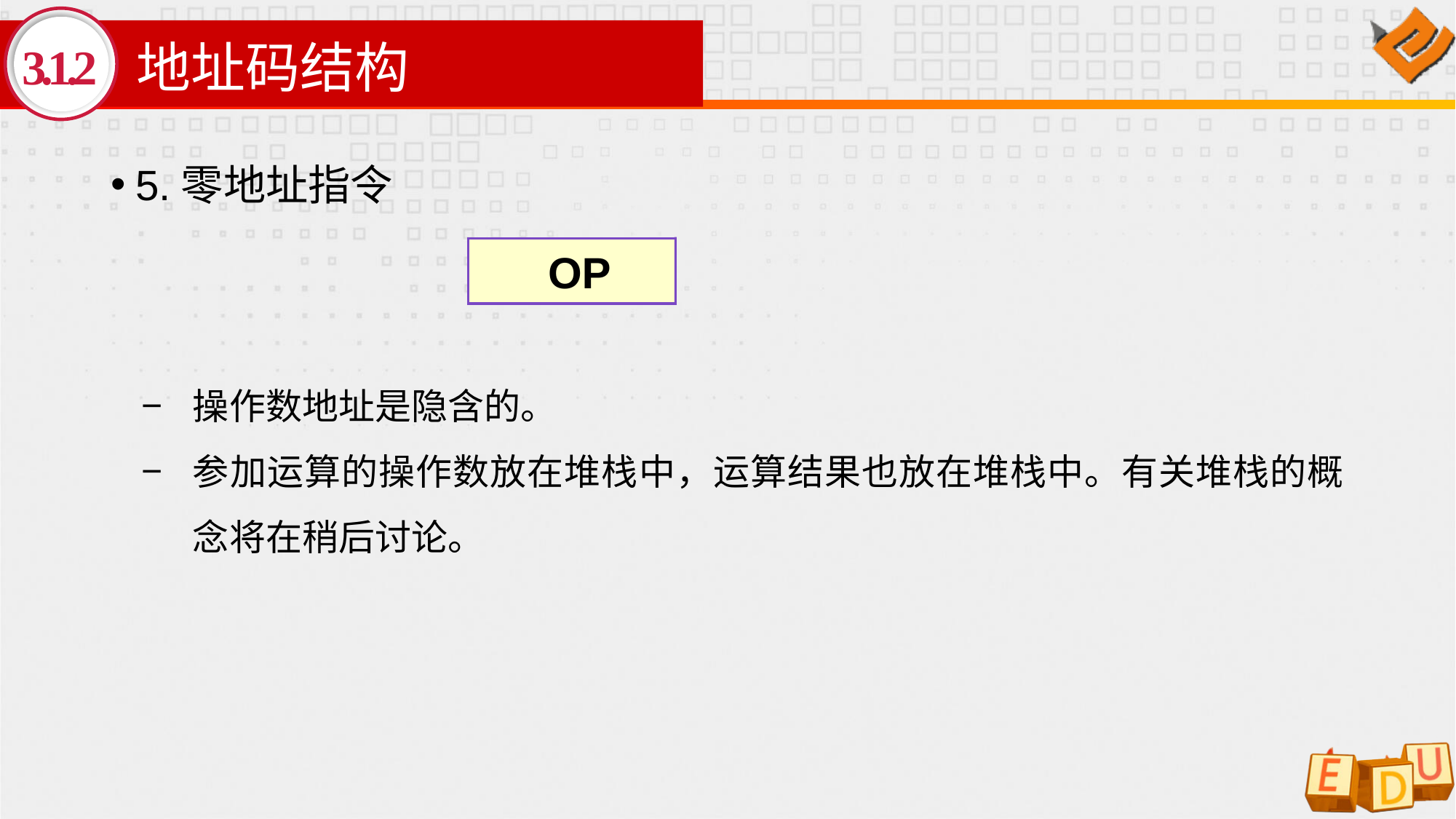

# 地址码结构
3.1.2
5.零地址指令

操作数地址是隐含的。
参加运算的操作数放在堆栈中，运算结果也放在堆栈中。有关堆栈的概念将在稍后讨论。

OP